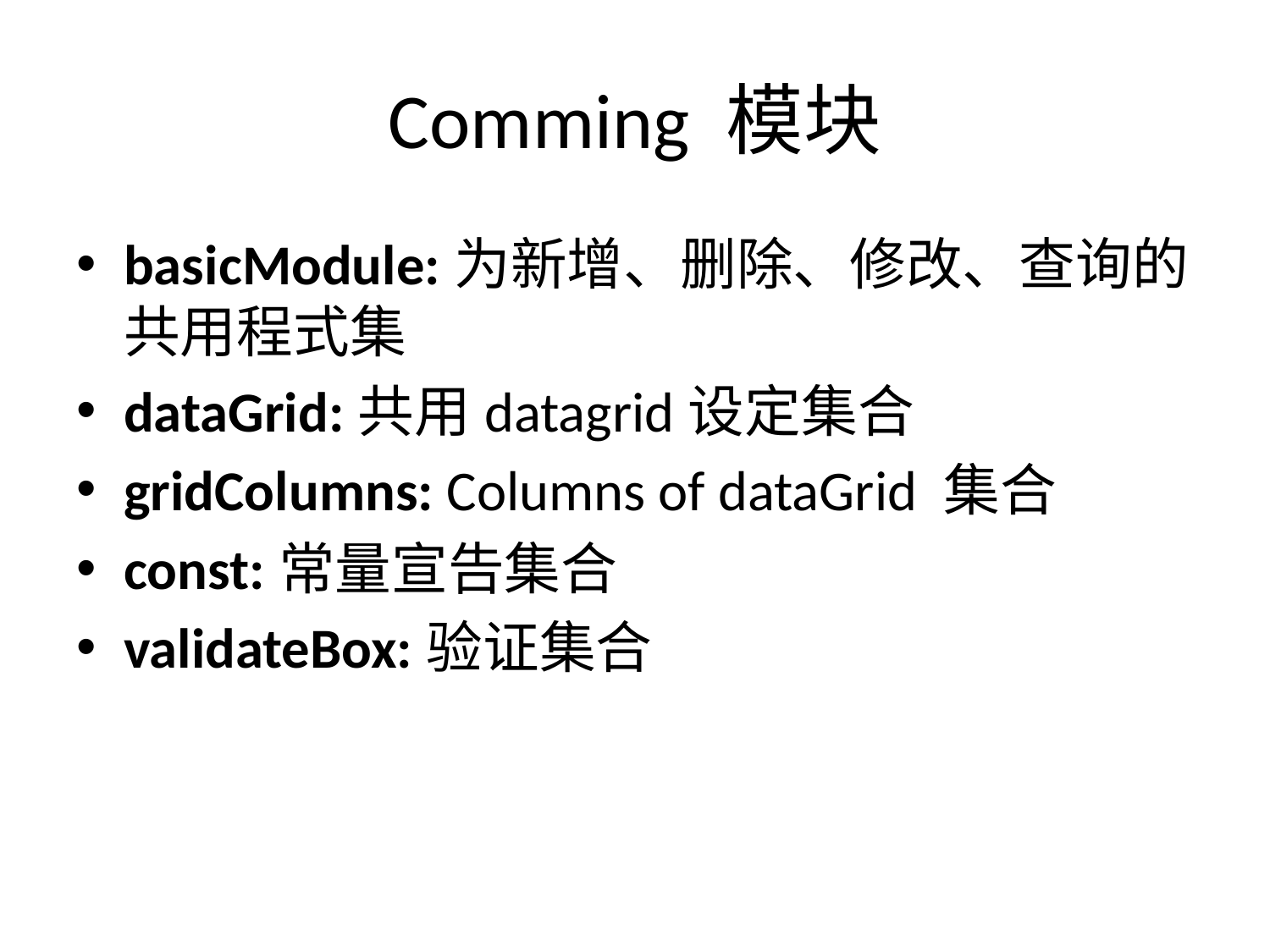

# Comming 模块
basicModule:为新增、删除、修改、查询的共用程式集
dataGrid:共用datagrid设定集合
gridColumns: Columns of dataGrid 集合
const:常量宣告集合
validateBox:验证集合